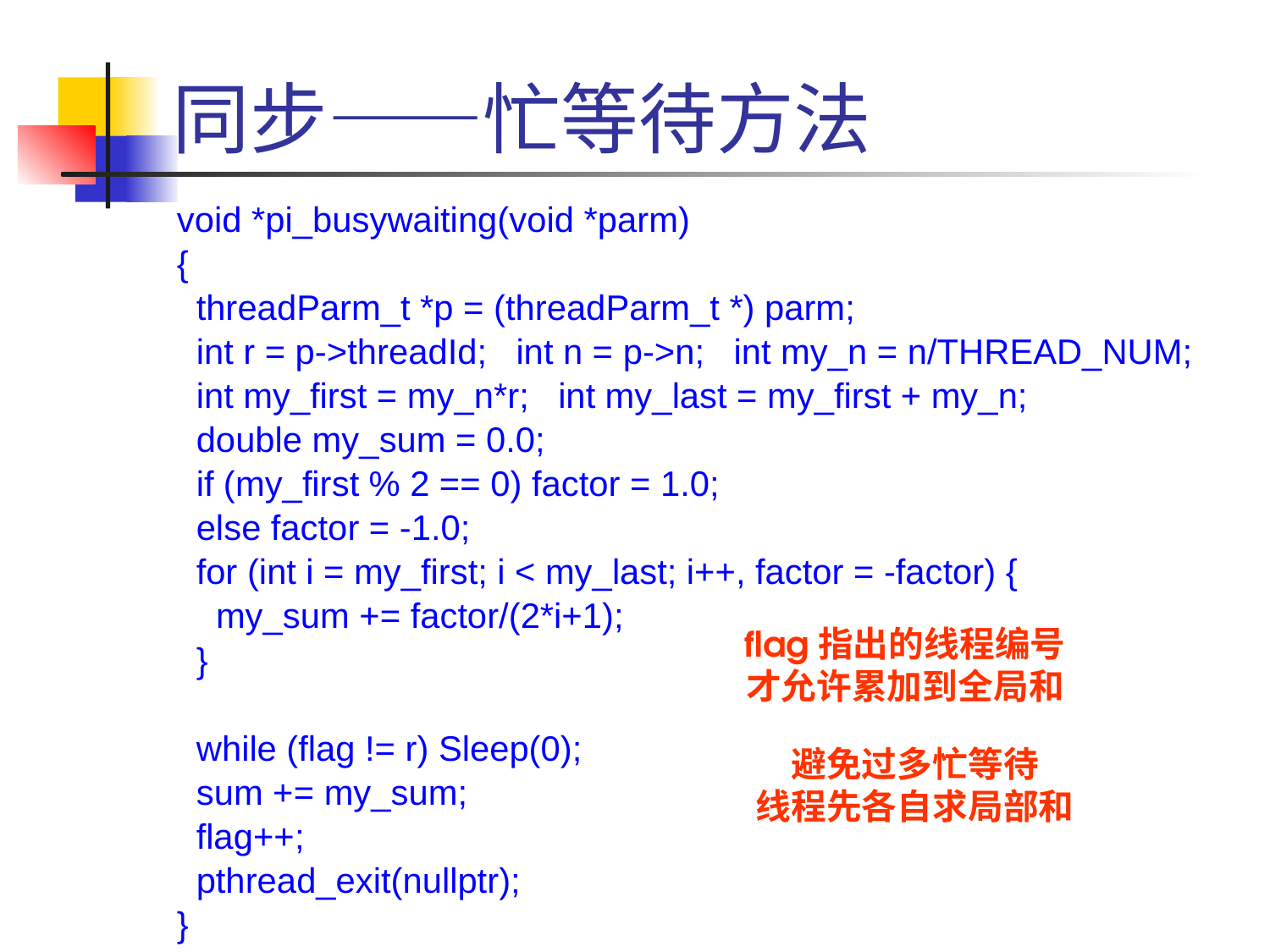

# 同步——忙等待方法
void *pi_busywaiting(void *parm)
{
  threadParm_t *p = (threadParm_t *) parm;
  int r = p->threadId;   int n = p->n;   int my_n = n/THREAD_NUM;
  int my_first = my_n*r;   int my_last = my_first + my_n;
  double my_sum = 0.0;
  if (my_first % 2 == 0) factor = 1.0;
  else factor = -1.0;
  for (int i = my_first; i < my_last; i++, factor = -factor) {
    my_sum += factor/(2*i+1);
  }

  while (flag != r) Sleep(0);
  sum += my_sum;
  flag++;
  pthread_exit(nullptr);
}
flag指出的线程编号
才允许累加到全局和
避免过多忙等待
线程先各自求局部和